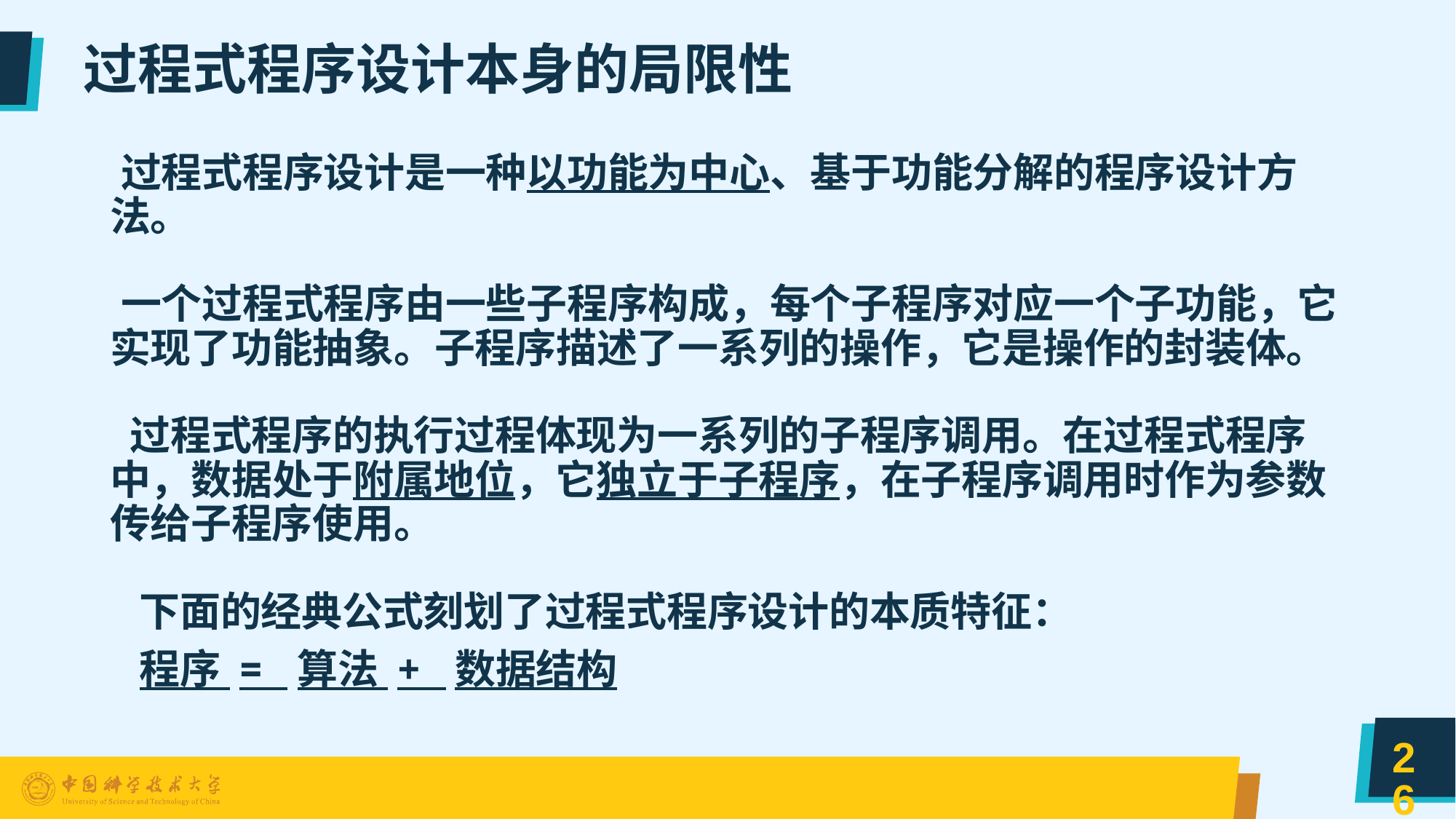

# 过程式程序设计本身的局限性
   过程式程序设计是一种以功能为中心、基于功能分解的程序设计方法。

   一个过程式程序由一些子程序构成，每个子程序对应一个子功能，它实现了功能抽象。子程序描述了一系列的操作，它是操作的封装体。

    过程式程序的执行过程体现为一系列的子程序调用。在过程式程序中，数据处于附属地位，它独立于子程序，在子程序调用时作为参数传给子程序使用。

     下面的经典公式刻划了过程式程序设计的本质特征：

     程序 = 算法 + 数据结构

26